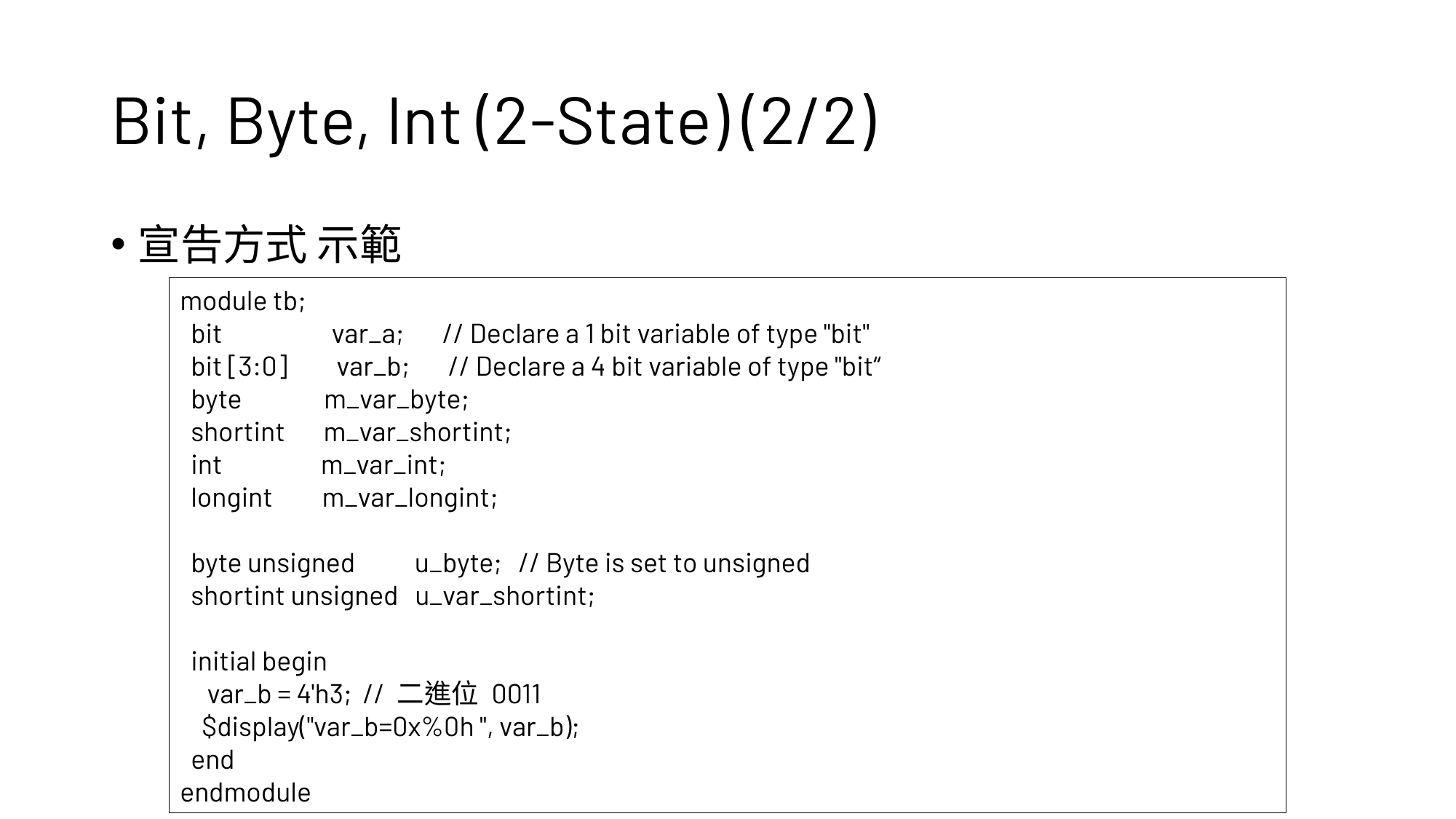

# Bit, Byte, Int (2-State) (2/2)
宣告方式 示範

module tb;
  bit                    var_a;       // Declare a 1 bit variable of type "bit"
  bit [3:0]         var_b;       // Declare a 4 bit variable of type "bit“
  byte               m_var_byte;
  shortint       m_var_shortint;
  int                  m_var_int;
  longint         m_var_longint;

  byte unsigned  	   u_byte;   // Byte is set to unsigned
  shortint unsigned   u_var_shortint;

  initial begin
     var_b = 4'h3;  // 二進位 0011
    $display("var_b=0x%0h ", var_b);
  end
endmodule